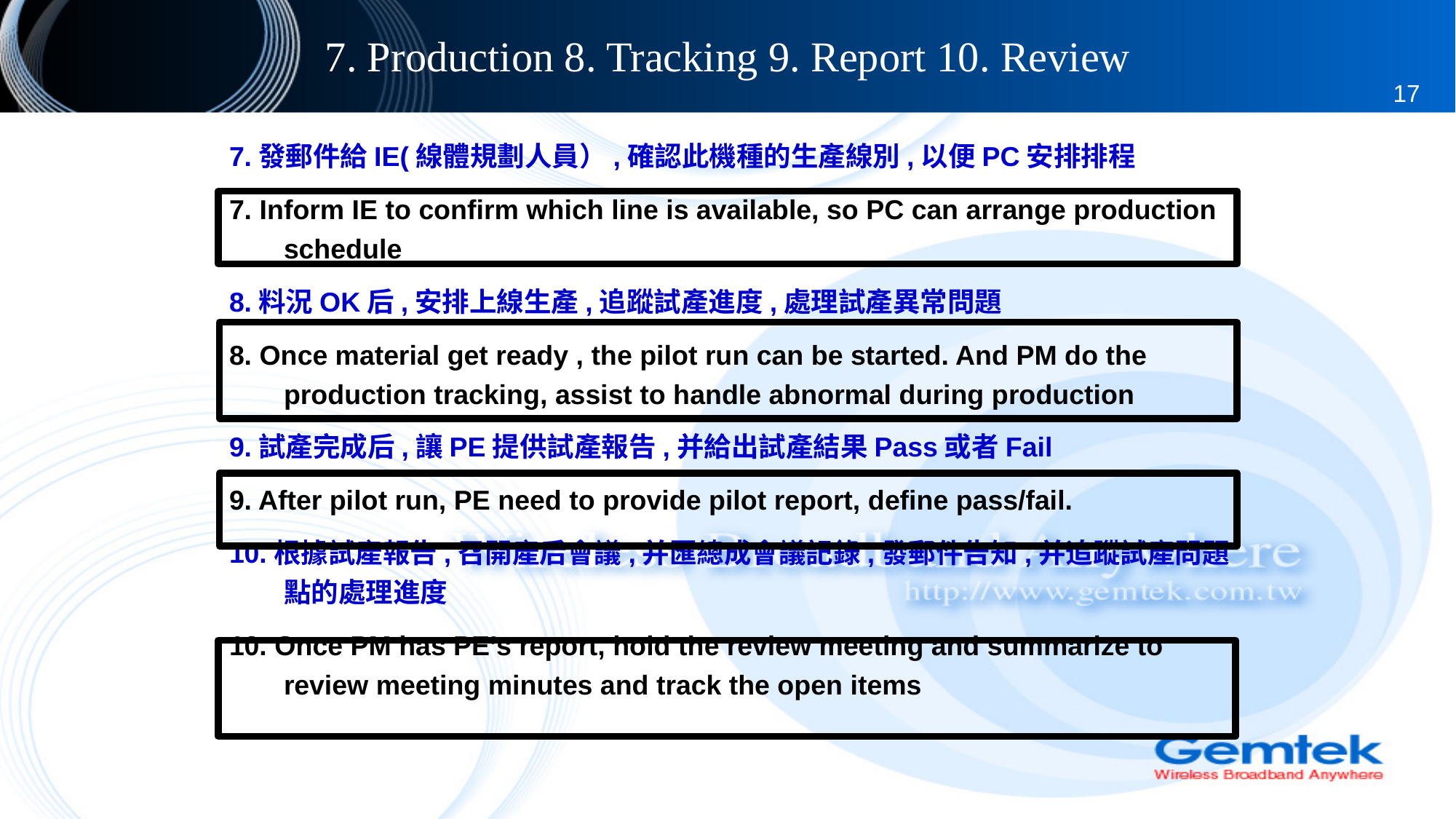

# 7. Production 8. Tracking 9. Report 10. Review
17
7.發郵件給IE(線體規劃人員）,確認此機種的生產線別,以便PC安排排程
7. Inform IE to confirm which line is available, so PC can arrange production schedule
8.料況OK后,安排上線生產,追蹤試產進度,處理試產異常問題
8. Once material get ready , the pilot run can be started. And PM do the production tracking, assist to handle abnormal during production
9.試產完成后,讓PE提供試產報告,并給出試產結果Pass或者Fail
9. After pilot run, PE need to provide pilot report, define pass/fail.
10.根據試產報告,召開產后會議,并匯總成會議記錄,發郵件告知,并追蹤試產問題點的處理進度
10. Once PM has PE’s report, hold the review meeting and summarize to review meeting minutes and track the open items